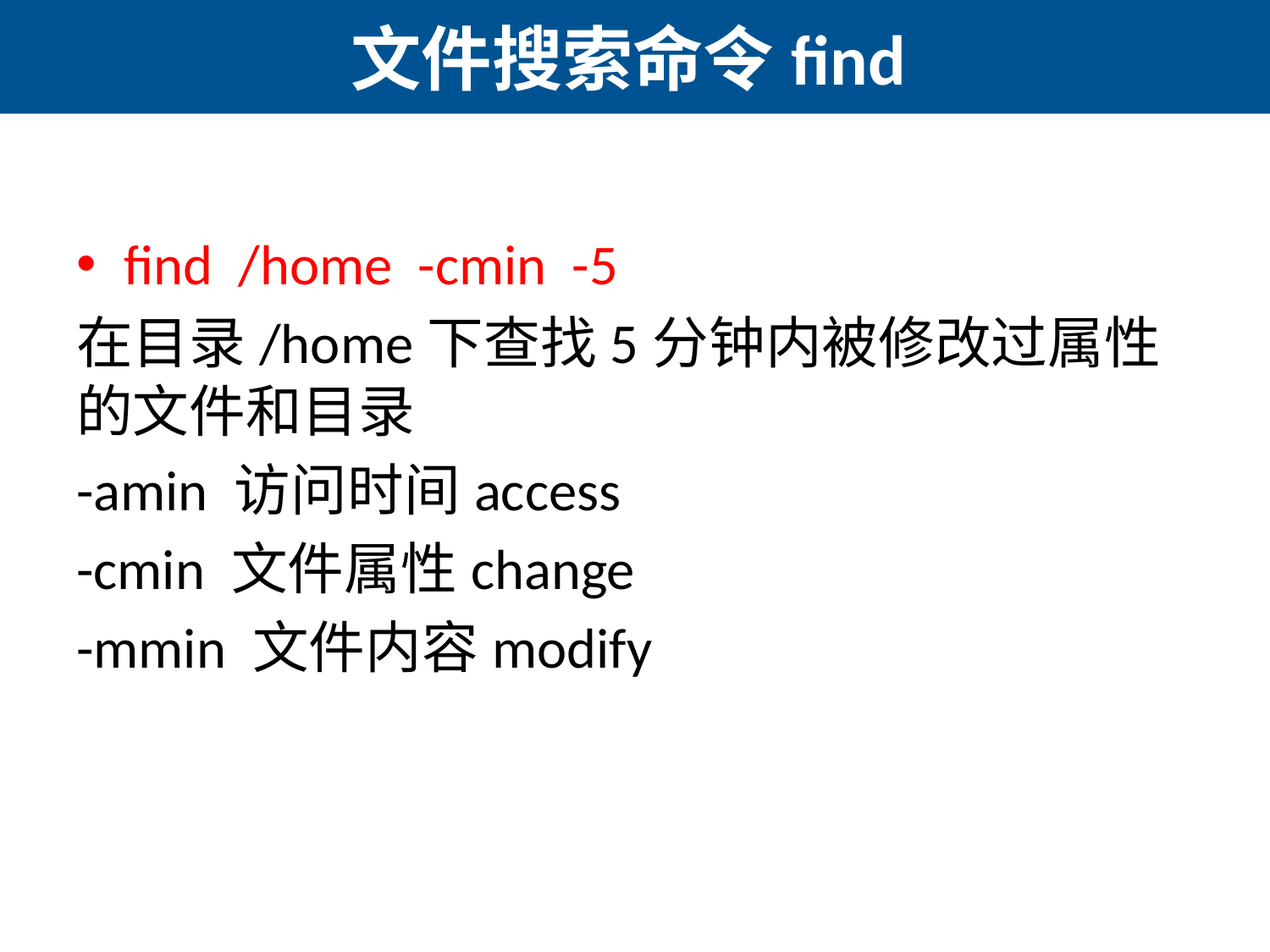

# 文件搜索命令find
find  /home  -cmin  -5
在目录/home下查找5分钟内被修改过属性的文件和目录
-amin 访问时间access
-cmin 文件属性change
-mmin 文件内容modify